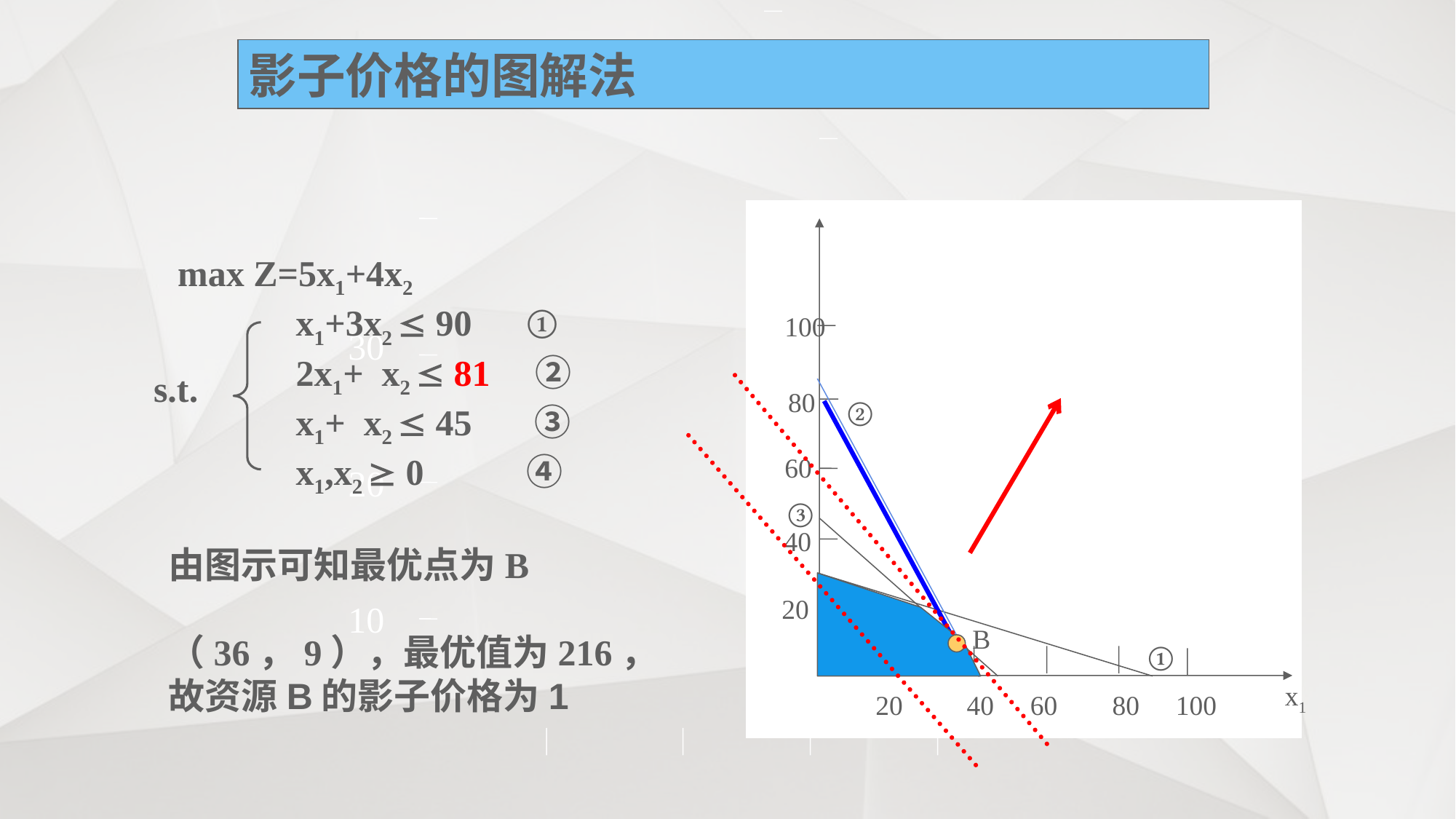

影子价格的图解法

 max Z=5x1+4x2
              x1+3x2 ≤ 90      ①
              2x1+  x2 ≤ 81　②
              x1+  x2 ≤ 45 　 ③
              x1,x2 ≥ 0　       ④

由图示可知最优点为B                                                   （36，9），最优值为216，
故资源B的影子价格为1

100
30

s.t.

80
②

60
20

③

40

20
10

B

①

x1

20
40
60
80
100